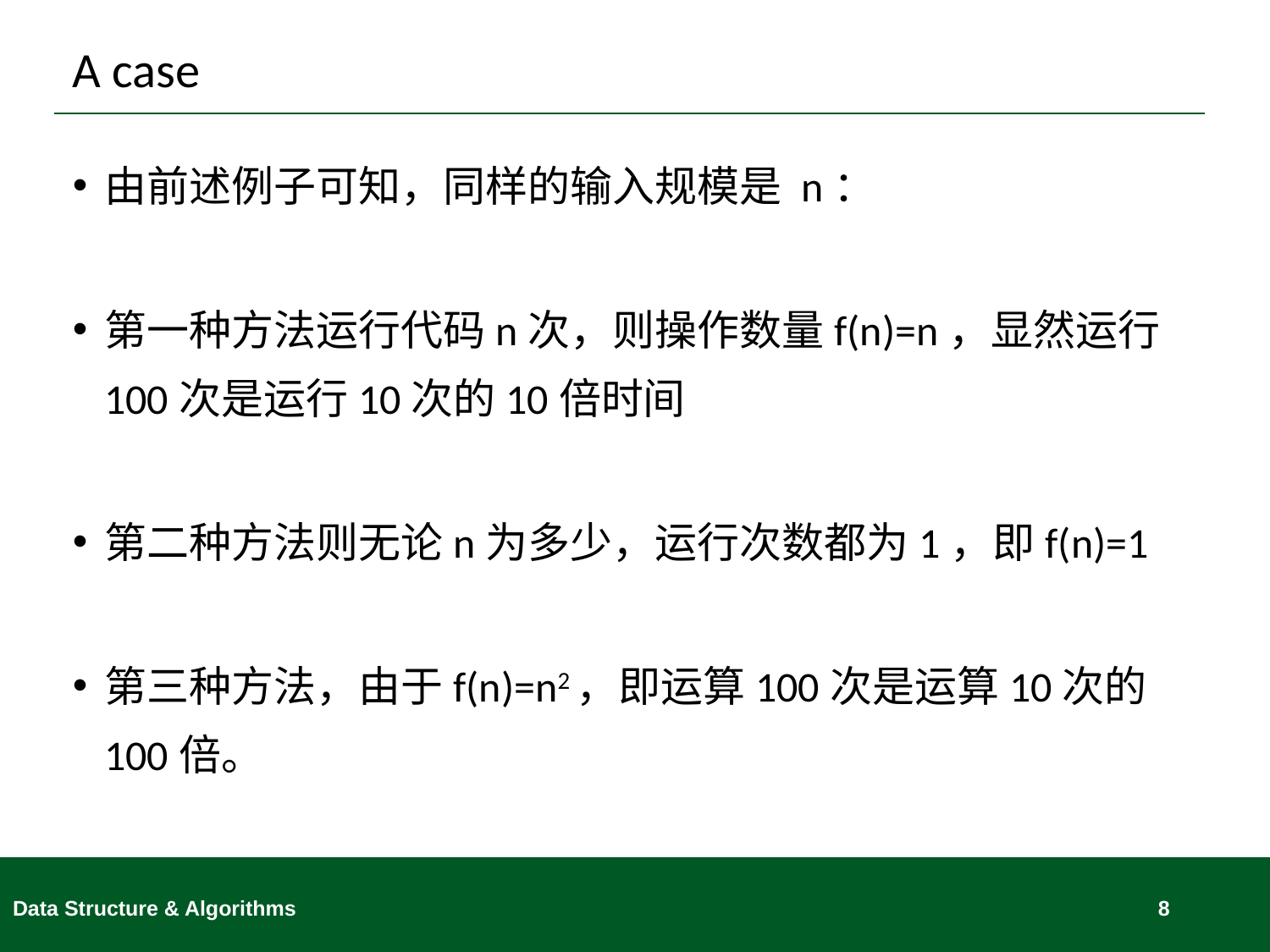

# A case
由前述例子可知，同样的输入规模是 n：

第一种方法运行代码n次，则操作数量f(n)=n，显然运行100次是运行10次的10倍时间

第二种方法则无论n为多少，运行次数都为1，即f(n)=1

第三种方法，由于f(n)=n2，即运算100次是运算10次的100倍。
Data Structure & Algorithms
8